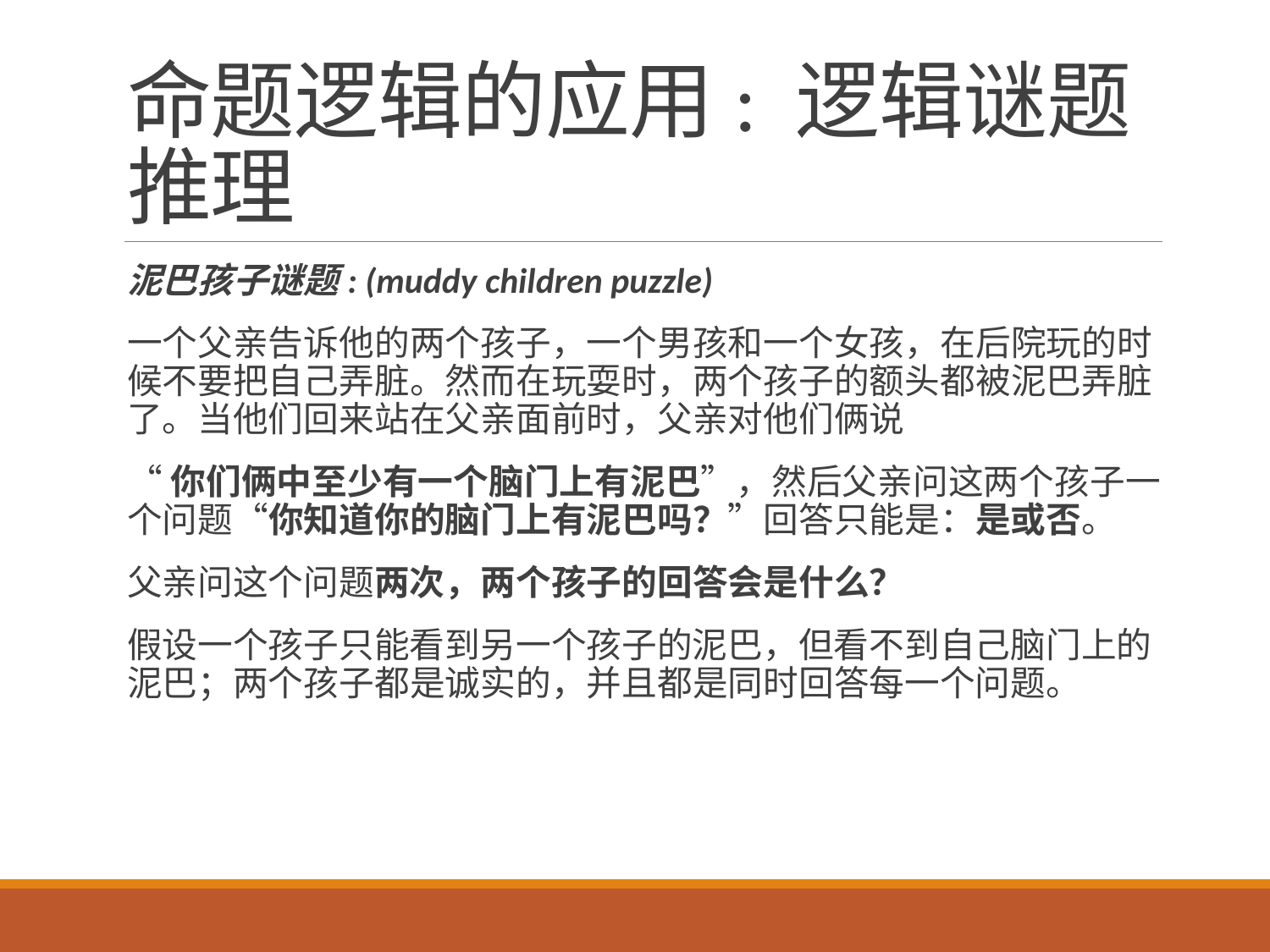

# 命题逻辑的应用: 逻辑谜题推理
泥巴孩子谜题: (muddy children puzzle)
一个父亲告诉他的两个孩子，一个男孩和一个女孩，在后院玩的时候不要把自己弄脏。然而在玩耍时，两个孩子的额头都被泥巴弄脏了。当他们回来站在父亲面前时，父亲对他们俩说
“你们俩中至少有一个脑门上有泥巴”，然后父亲问这两个孩子一个问题“你知道你的脑门上有泥巴吗？”回答只能是：是或否。
父亲问这个问题两次，两个孩子的回答会是什么？
假设一个孩子只能看到另一个孩子的泥巴，但看不到自己脑门上的泥巴；两个孩子都是诚实的，并且都是同时回答每一个问题。